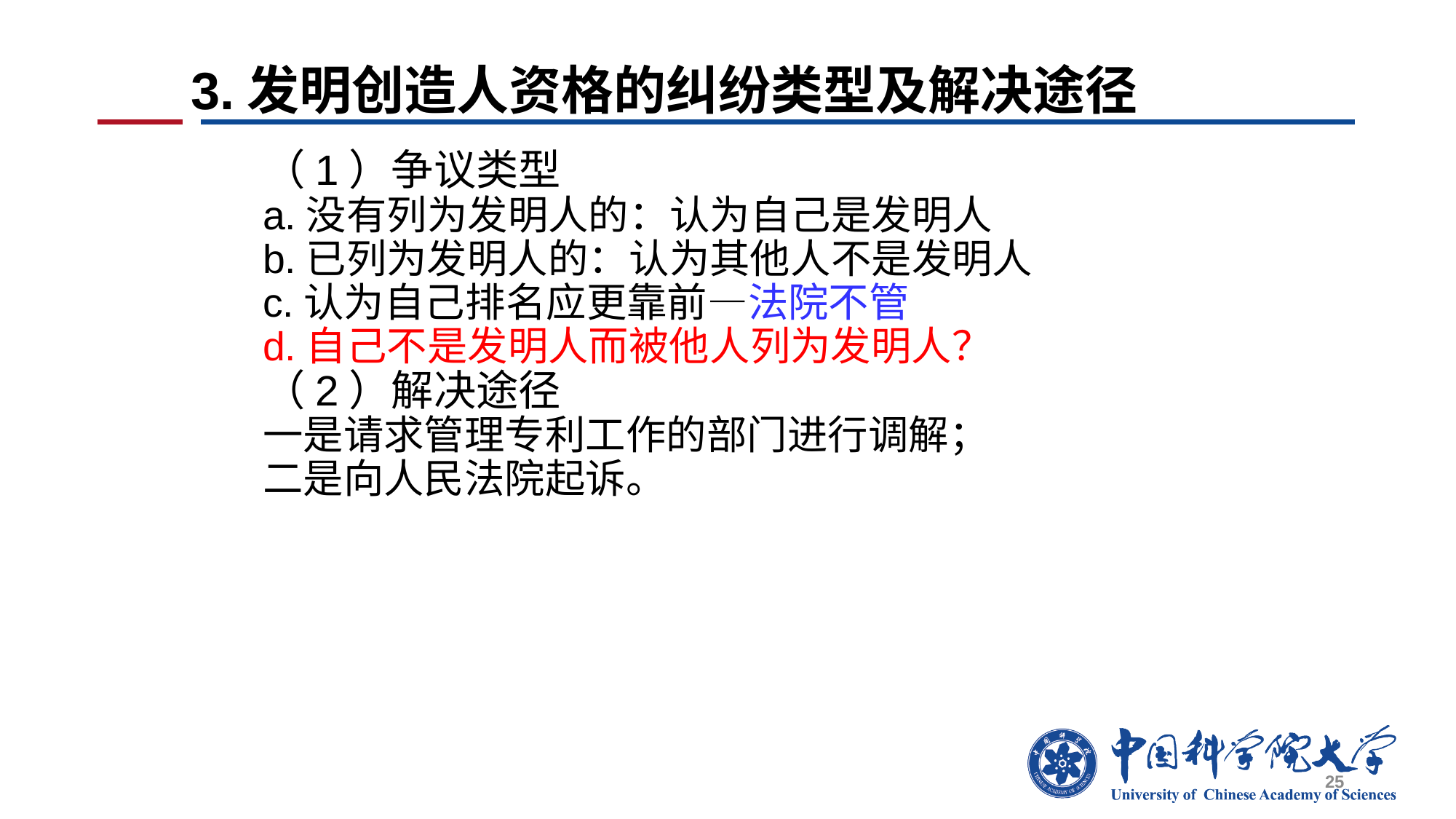

25

# 3.发明创造人资格的纠纷类型及解决途径
（1）争议类型
a.没有列为发明人的：认为自己是发明人
b.已列为发明人的：认为其他人不是发明人
c.认为自己排名应更靠前—法院不管
d.自己不是发明人而被他人列为发明人？
（2）解决途径
一是请求管理专利工作的部门进行调解；
二是向人民法院起诉。